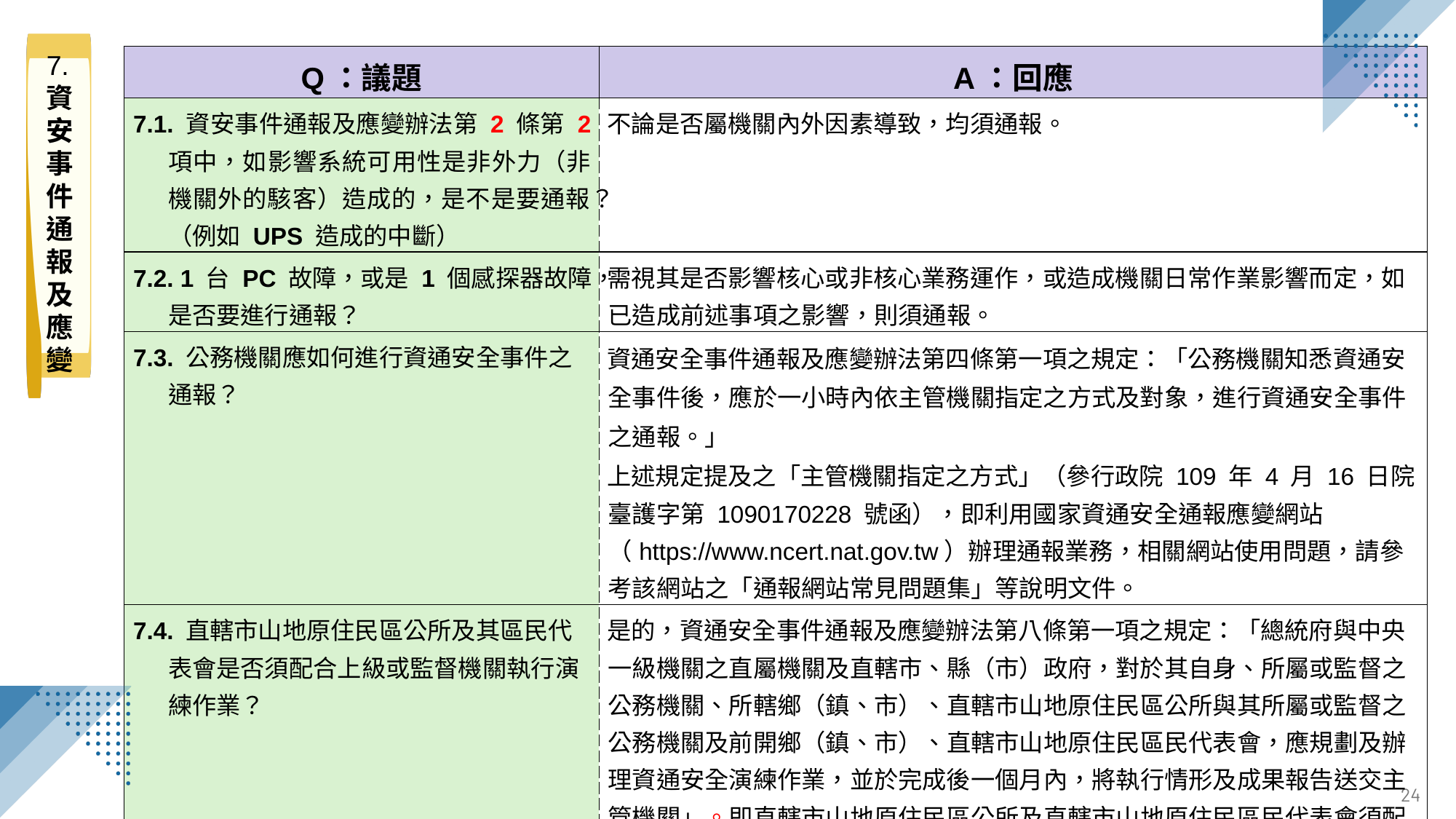

7.資安事件通報及應變

| Q：議題 | A：回應 |
| --- | --- |
| 7.1. 資安事件通報及應變辦法第 2 條第 2 項中，如影響系統可用性是非外力（非機關外的駭客）造成的，是不是要通報？（例如 UPS 造成的中斷） | 不論是否屬機關內外因素導致，均須通報。 |
| 7.2. 1 台 PC 故障，或是 1 個感探器故障，是否要進行通報？ | 需視其是否影響核心或非核心業務運作，或造成機關日常作業影響而定，如已造成前述事項之影響，則須通報。 |
| 7.3. 公務機關應如何進行資通安全事件之通報？ | 資通安全事件通報及應變辦法第四條第一項之規定：「公務機關知悉資通安全事件後，應於一小時內依主管機關指定之方式及對象，進行資通安全事件之通報。」 上述規定提及之「主管機關指定之方式」（參行政院 109 年 4 月 16 日院臺護字第 1090170228 號函），即利用國家資通安全通報應變網站（https://www.ncert.nat.gov.tw）辦理通報業務，相關網站使用問題，請參考該網站之「通報網站常見問題集」等說明文件。 |
| 7.4. 直轄市山地原住民區公所及其區民代表會是否須配合上級或監督機關執行演練作業？ | 是的，資通安全事件通報及應變辦法第八條第一項之規定：「總統府與中央一級機關之直屬機關及直轄市、縣（市）政府，對於其自身、所屬或監督之公務機關、所轄鄉（鎮、市）、直轄市山地原住民區公所與其所屬或監督之公務機關及前開鄉（鎮、市）、直轄市山地原住民區民代表會，應規劃及辦理資通安全演練作業，並於完成後一個月內，將執行情形及成果報告送交主管機關」。即直轄市山地原住民區公所及直轄市山地原住民區民代表會須配合所在地直轄市政府執行演練作業，例如臺中市和平區民代表會應配合臺中市政府執行演練作業。 |

24